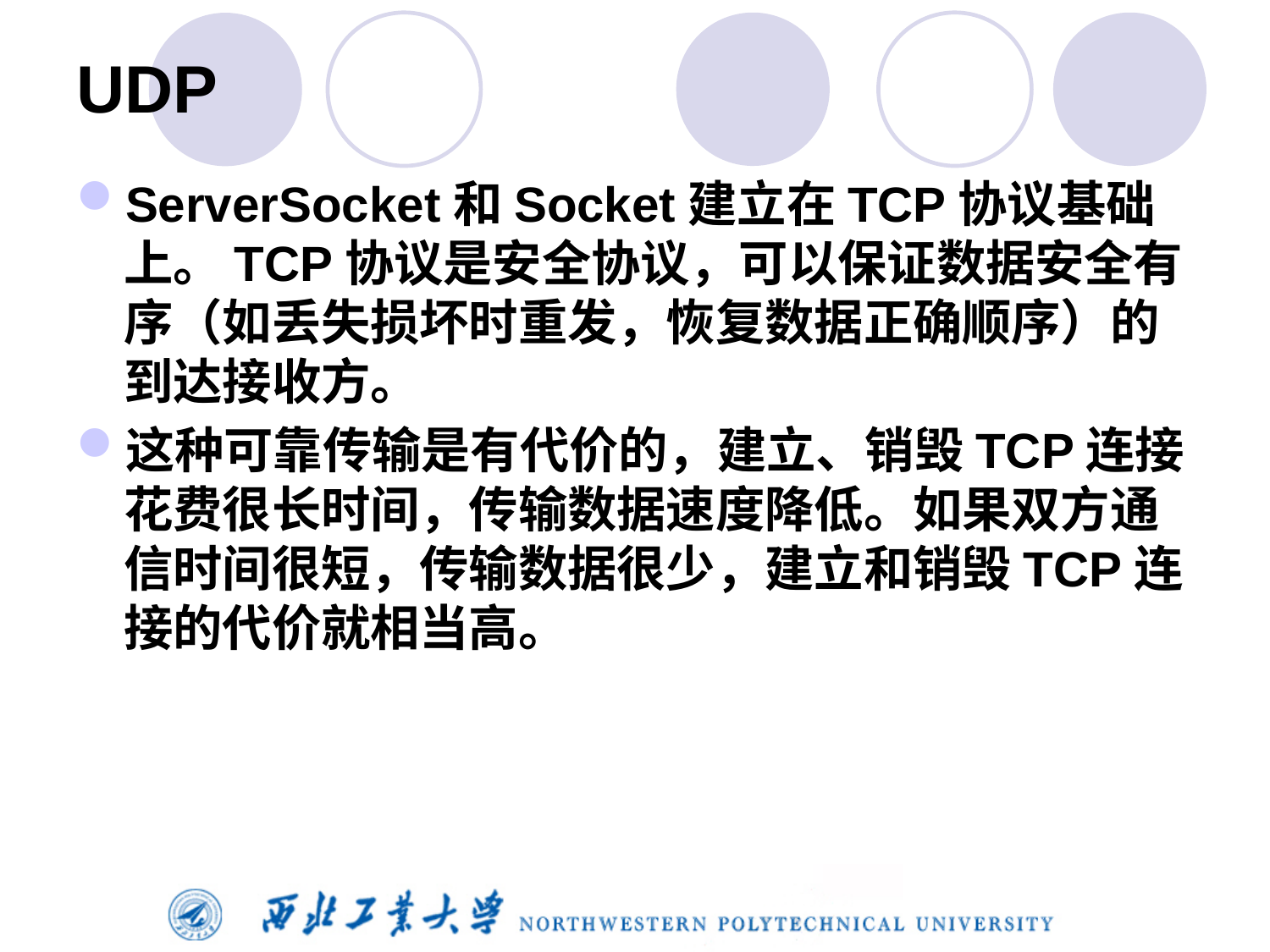

# UDP
ServerSocket和Socket建立在TCP协议基础上。TCP协议是安全协议，可以保证数据安全有序（如丢失损坏时重发，恢复数据正确顺序）的到达接收方。
这种可靠传输是有代价的，建立、销毁TCP连接花费很长时间，传输数据速度降低。如果双方通信时间很短，传输数据很少，建立和销毁TCP连接的代价就相当高。